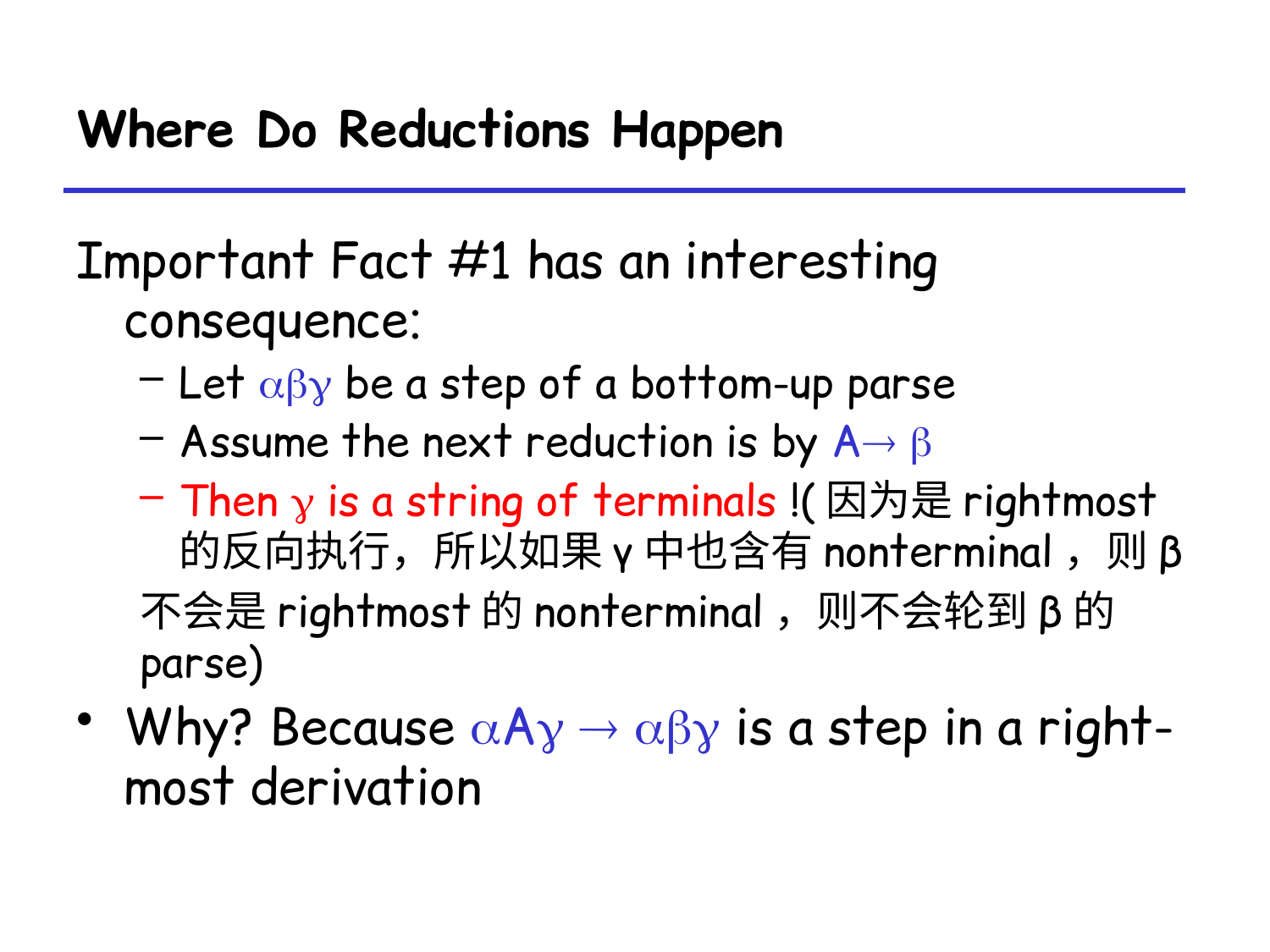

# Where Do Reductions Happen
Important Fact #1 has an interesting consequence:
Let αβγ be a step of a bottom-up parse
Assume the next reduction is by A→ β
Then γ is a string of terminals !(因为是rightmost的反向执行，所以如果γ中也含有nonterminal，则β
不会是rightmost的nonterminal，则不会轮到β的parse)
Why? Because αAγ → αβγ is a step in a right-most derivation
50